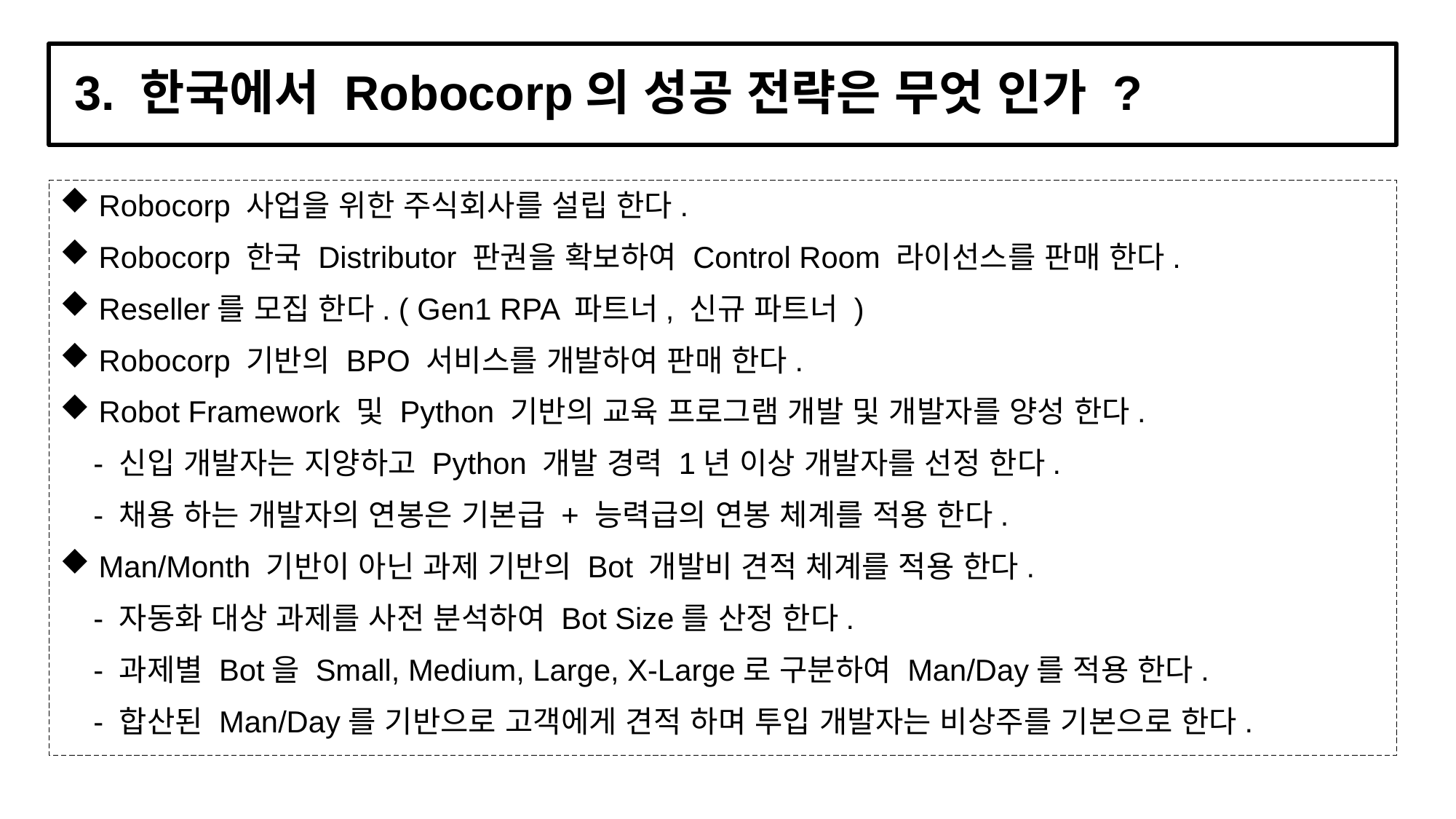

# 3. 한국에서 Robocorp의 성공 전략은 무엇 인가 ?
 Robocorp 사업을 위한 주식회사를 설립 한다.
 Robocorp 한국 Distributor 판권을 확보하여 Control Room 라이선스를 판매 한다.
 Reseller를 모집 한다. ( Gen1 RPA 파트너, 신규 파트너 )
 Robocorp 기반의 BPO 서비스를 개발하여 판매 한다.
 Robot Framework 및 Python 기반의 교육 프로그램 개발 및 개발자를 양성 한다.
    - 신입 개발자는 지양하고 Python 개발 경력 1년 이상 개발자를 선정 한다.
    - 채용 하는 개발자의 연봉은 기본급 + 능력급의 연봉 체계를 적용 한다.
 Man/Month 기반이 아닌 과제 기반의 Bot 개발비 견적 체계를 적용 한다.
    - 자동화 대상 과제를 사전 분석하여 Bot Size를 산정 한다.
    - 과제별 Bot을 Small, Medium, Large, X-Large로 구분하여 Man/Day를 적용 한다.
    - 합산된 Man/Day를 기반으로 고객에게 견적 하며 투입 개발자는 비상주를 기본으로 한다.